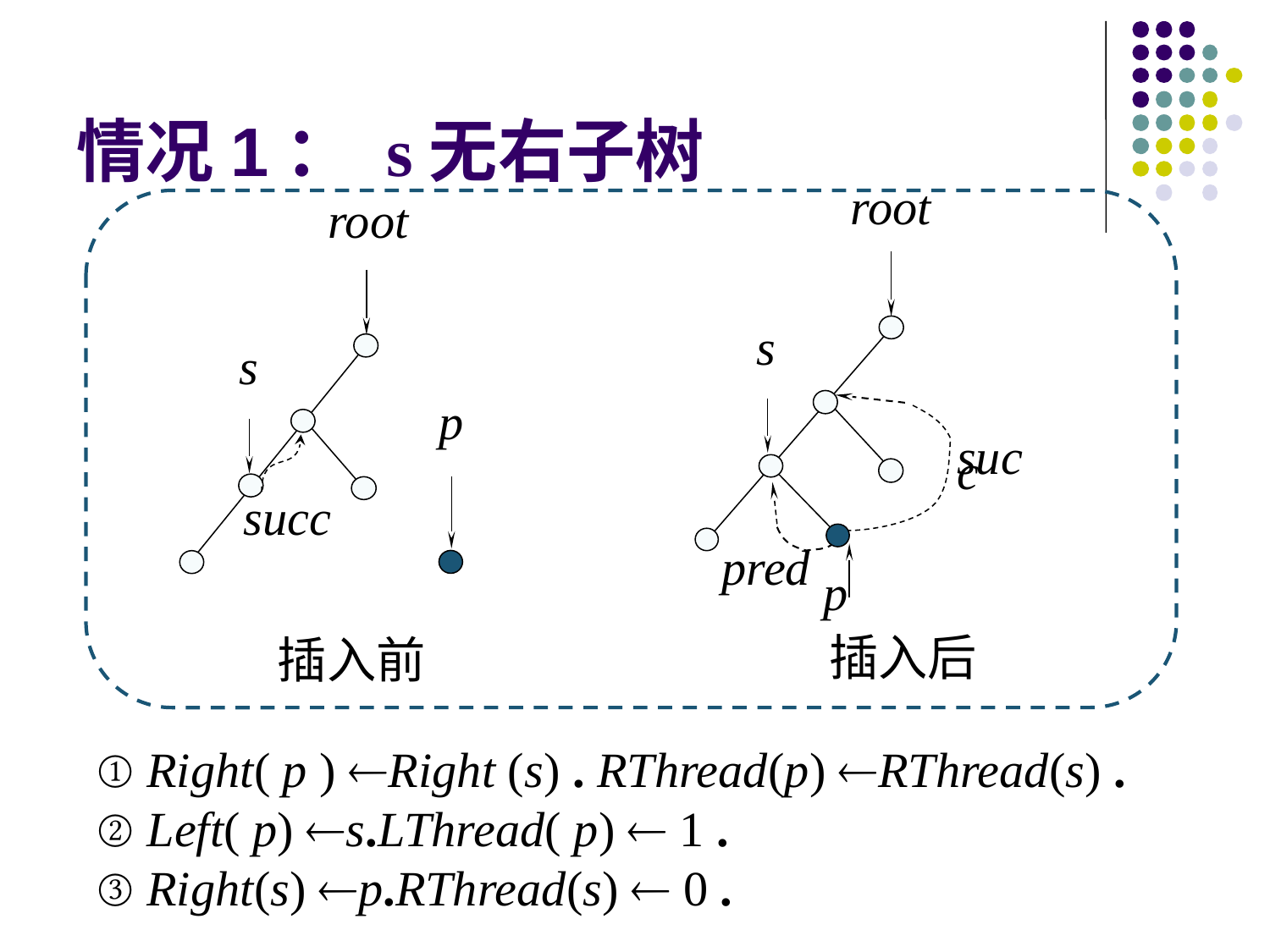

# 情况1： s无右子树

root

s

succ

pred
p
root

s

p

succ

插入前
插入后
① Right( p ) ←Right (s) . RThread(p) ←RThread(s) .
② Left( p) ←s.LThread( p) ← 1 .
③ Right(s) ←p.RThread(s) ← 0 .